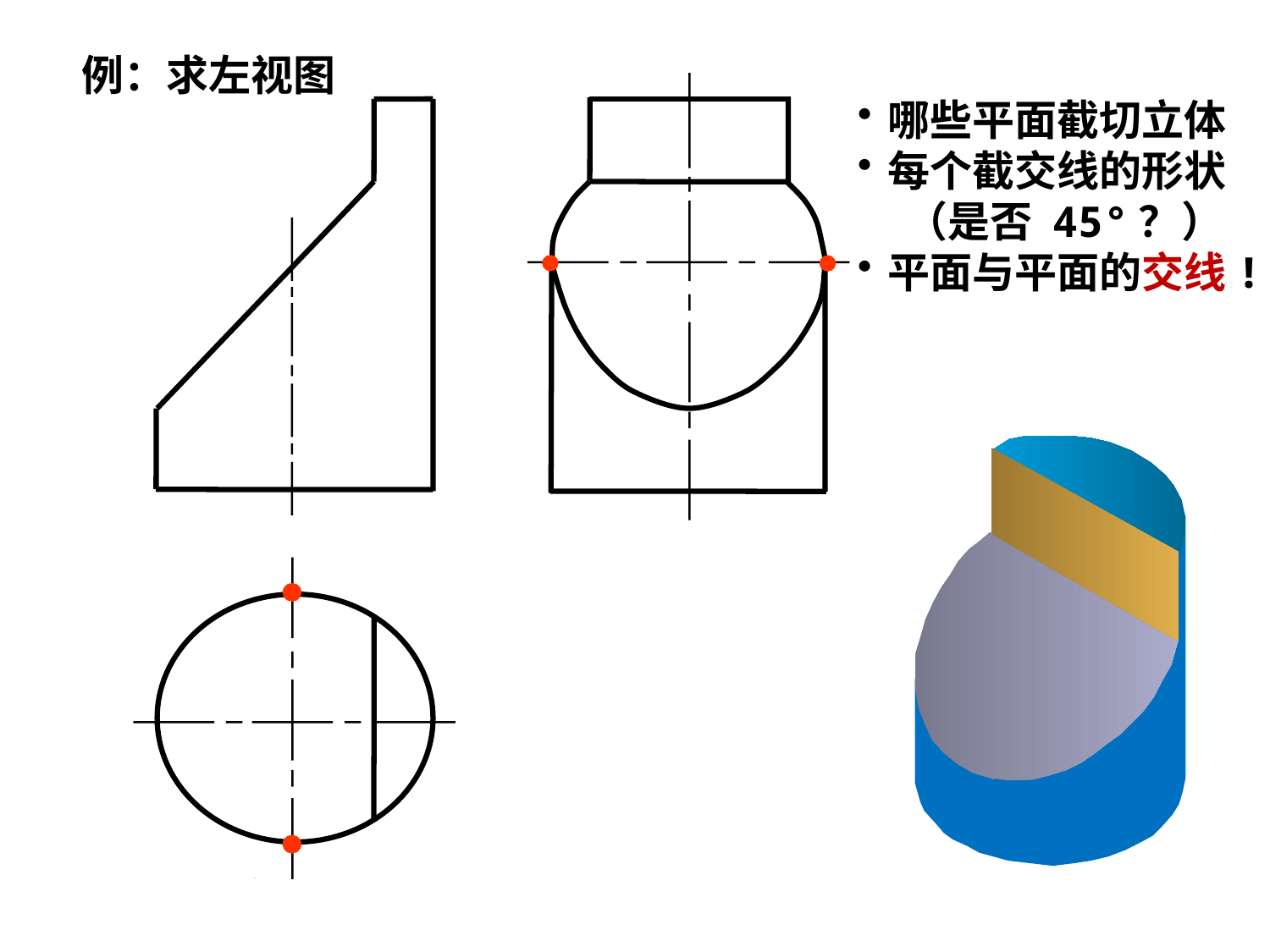

例：求左视图

例7：求左视图
哪些平面截切立体
每个截交线的形状
    （是否 45°？）
平面与平面的交线!